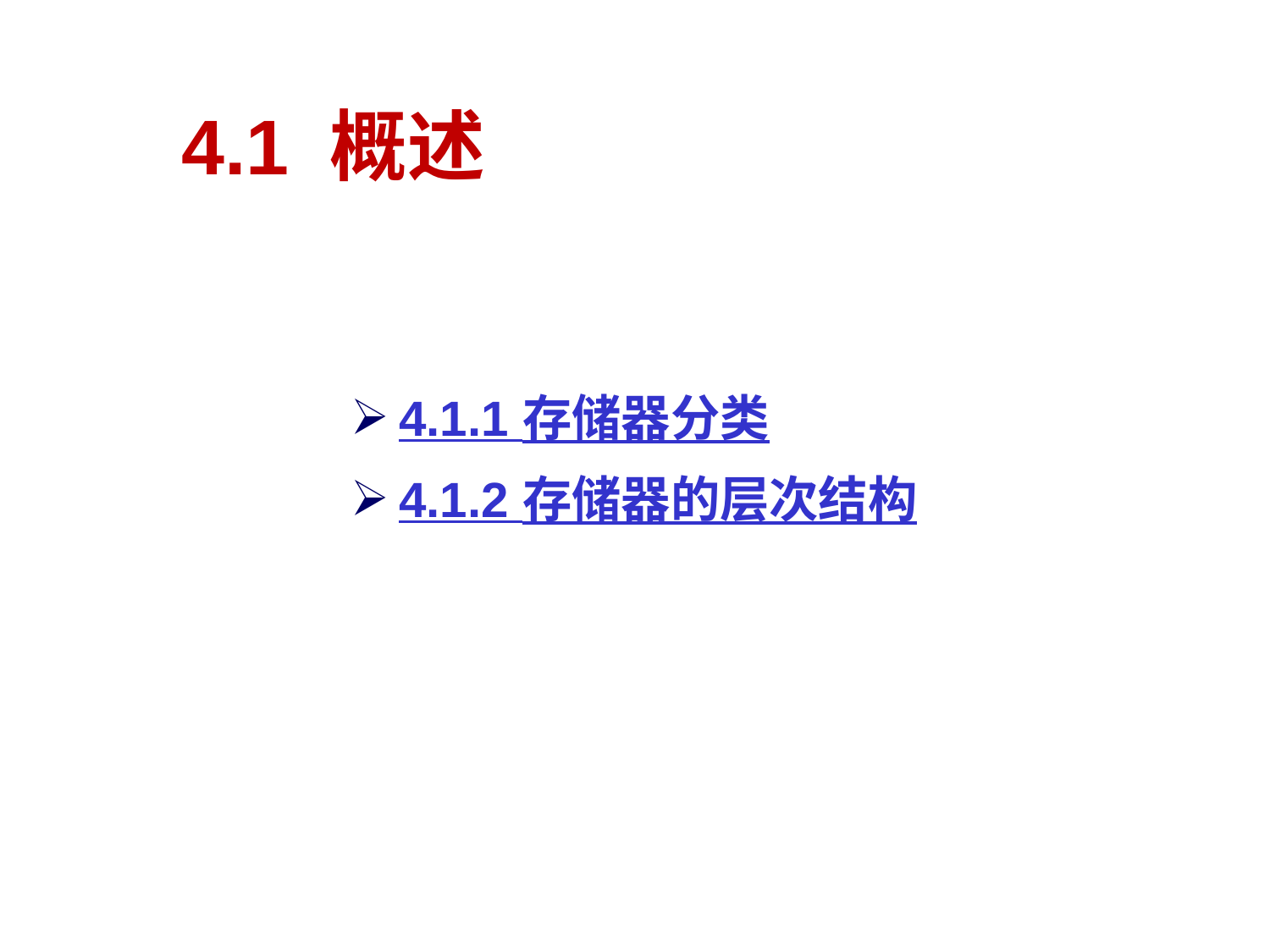

# 4.1 概述
4.1.1 存储器分类
4.1.2 存储器的层次结构